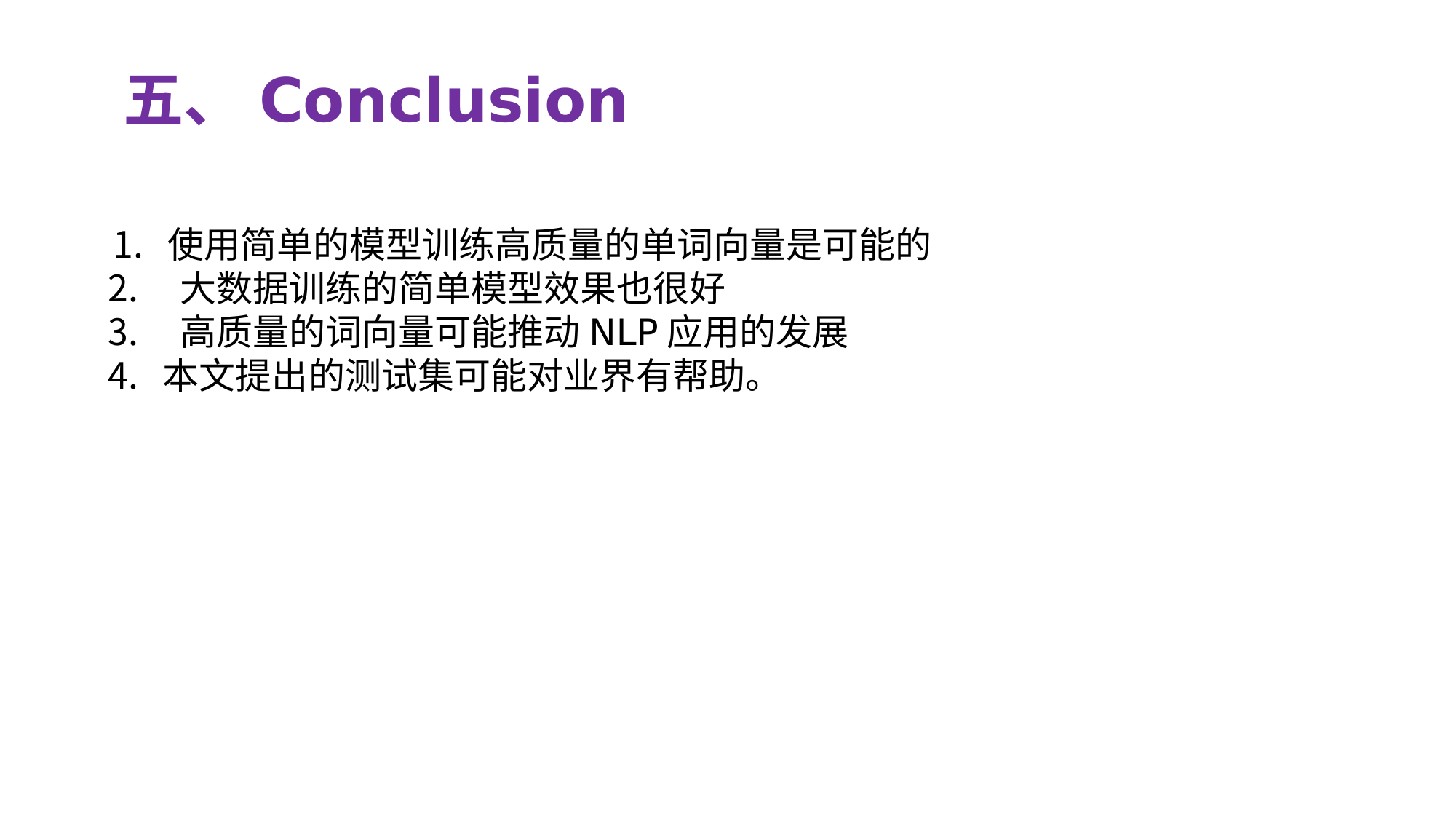

五、Conclusion
使用简单的模型训练高质量的单词向量是可能的
 大数据训练的简单模型效果也很好
 高质量的词向量可能推动NLP应用的发展
本文提出的测试集可能对业界有帮助。